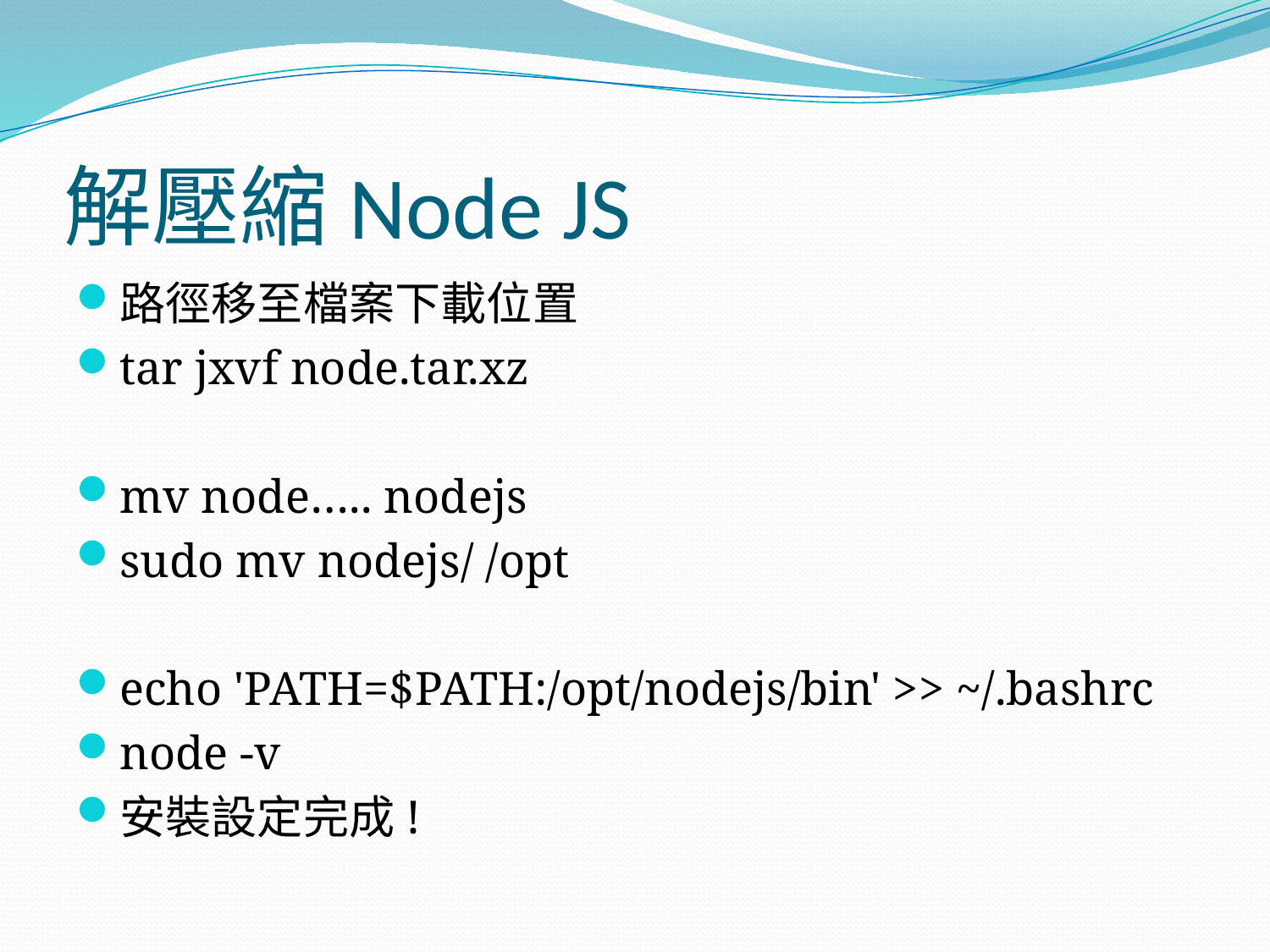

# 解壓縮Node JS
路徑移至檔案下載位置
tar jxvf node.tar.xz

mv node….. nodejs
sudo mv nodejs/ /opt

echo 'PATH=$PATH:/opt/nodejs/bin' >> ~/.bashrc
node -v
安裝設定完成!